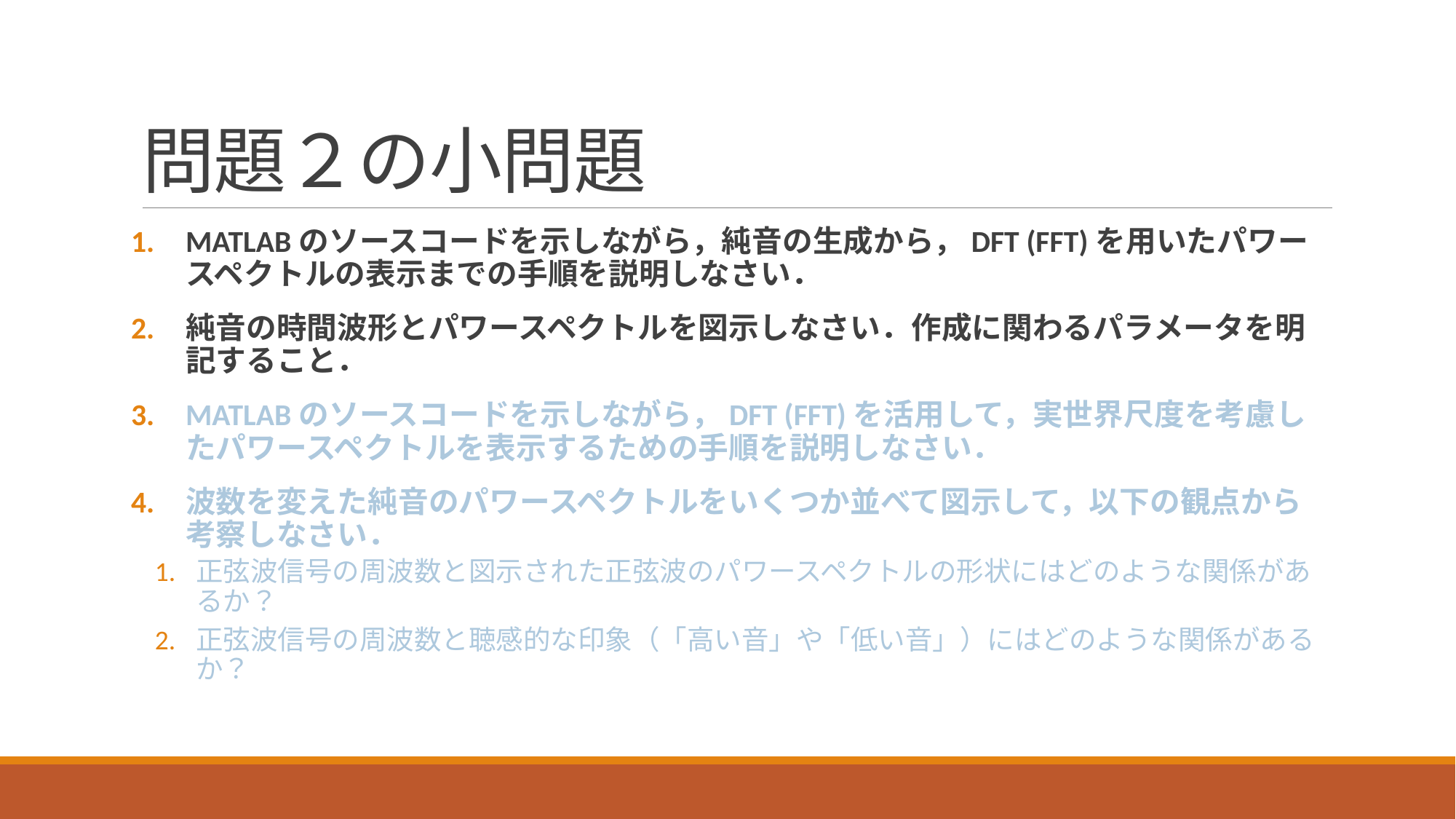

# 問題２の小問題
MATLABのソースコードを示しながら，純音の生成から，DFT (FFT)を用いたパワースペクトルの表示までの手順を説明しなさい．
純音の時間波形とパワースペクトルを図示しなさい．作成に関わるパラメータを明記すること．
MATLABのソースコードを示しながら，DFT (FFT)を活用して，実世界尺度を考慮したパワースペクトルを表示するための手順を説明しなさい．
波数を変えた純音のパワースペクトルをいくつか並べて図示して，以下の観点から考察しなさい．
正弦波信号の周波数と図示された正弦波のパワースペクトルの形状にはどのような関係があるか？
正弦波信号の周波数と聴感的な印象（「高い音」や「低い音」）にはどのような関係があるか？